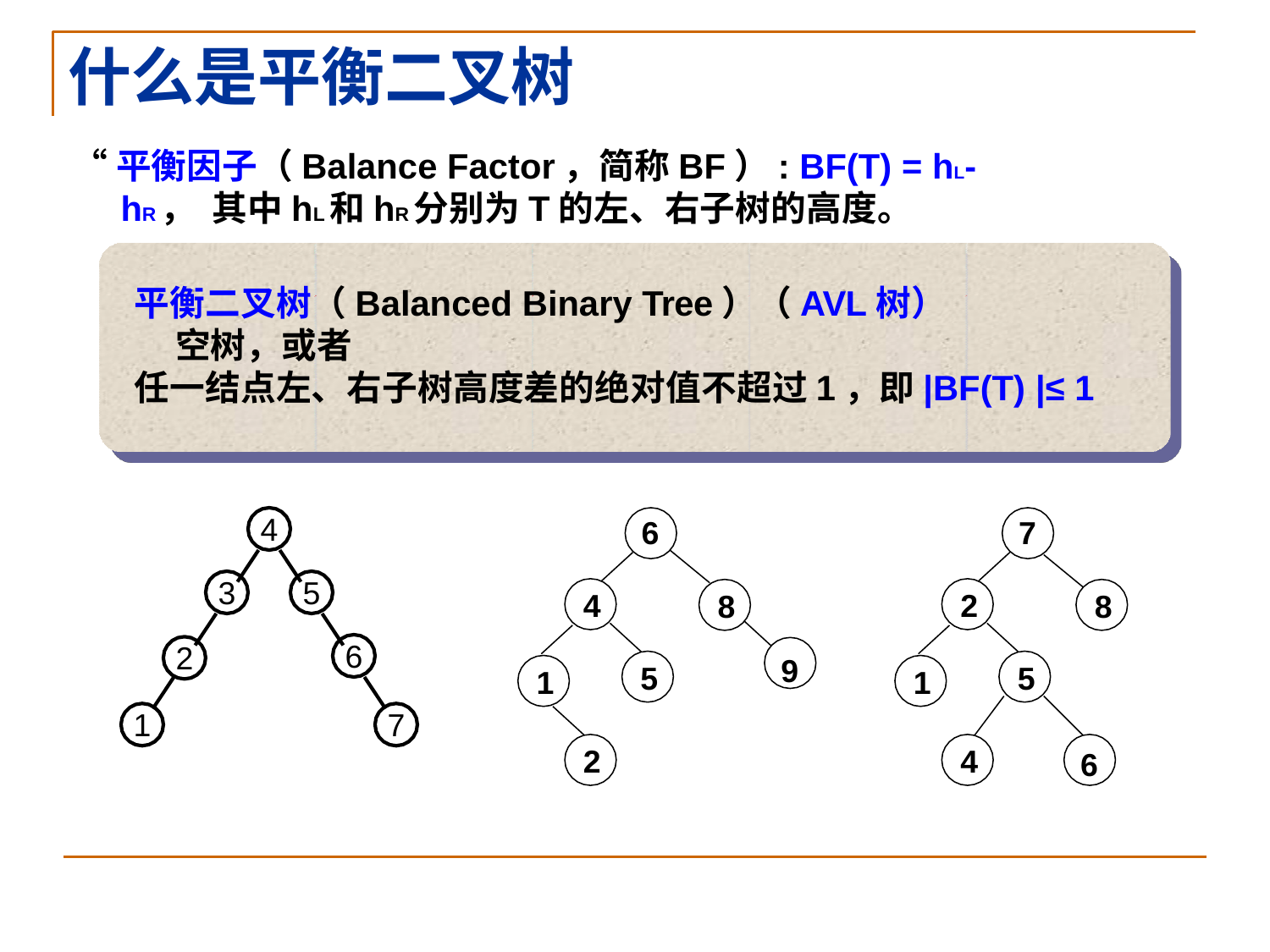

# 什么是平衡二叉树
“平衡因子（Balance Factor，简称BF）: BF(T) = hL-hR，  其中hL和hR分别为T的左、右子树的高度。

平衡二叉树（Balanced Binary Tree）（AVL树）
    空树，或者
任一结点左、右子树高度差的绝对值不超过1，即|BF(T) |≤ 1

4

3
5

6

2

1
7

6
7

4
2
8
8

9

5
5

1
1

2
4

6